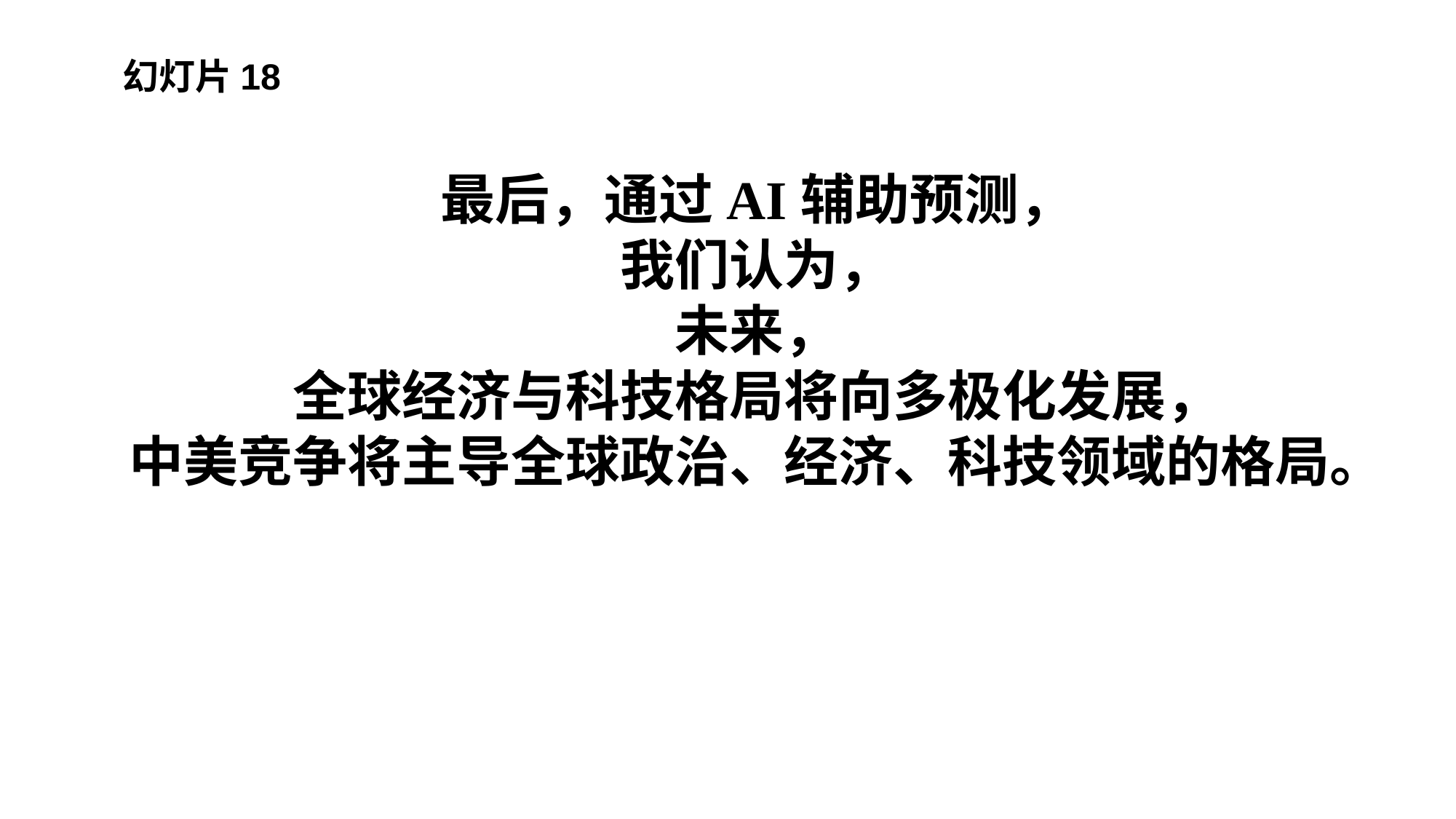

幻灯片18
最后，通过AI辅助预测，
我们认为，
未来，
全球经济与科技格局将向多极化发展，
中美竞争将主导全球政治、经济、科技领域的格局。